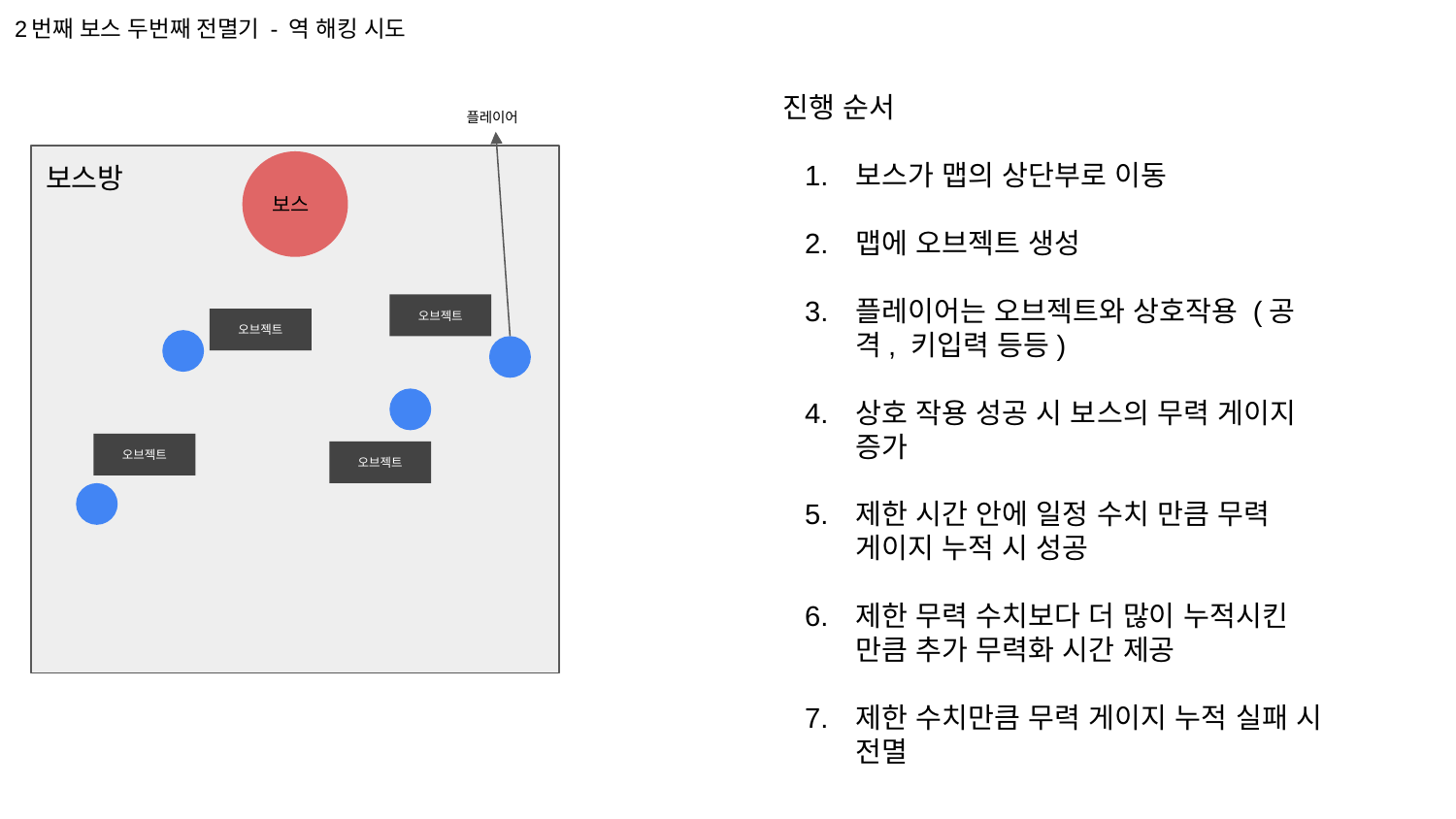

# 2번째 보스 두번째 전멸기 - 역 해킹 시도
진행 순서

보스가 맵의 상단부로 이동

맵에 오브젝트 생성

플레이어는 오브젝트와 상호작용 (공격, 키입력 등등)

상호 작용 성공 시 보스의 무력 게이지 증가

제한 시간 안에 일정 수치 만큼 무력 게이지 누적 시 성공

제한 무력 수치보다 더 많이 누적시킨 만큼 추가 무력화 시간 제공

제한 수치만큼 무력 게이지 누적 실패 시 전멸
플레이어

보스방
보스
오브젝트
오브젝트

오브젝트
오브젝트